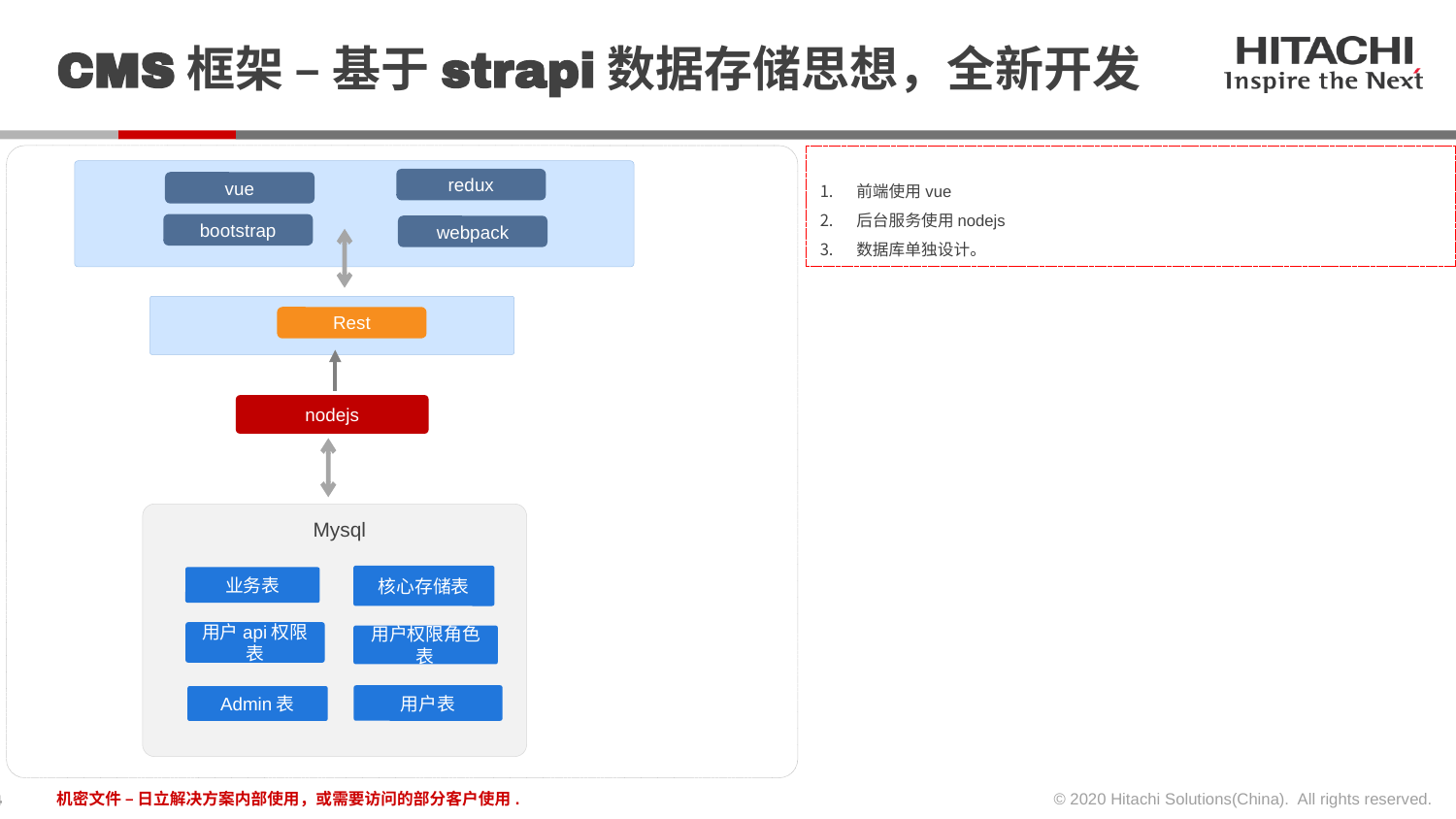

# CMS框架 – 基于strapi数据存储思想，全新开发

前端使用vue
后台服务使用nodejs
数据库单独设计。

redux
vue
bootstrap
webpack

Rest
nodejs

Mysql
核心存储表
业务表
用户权限角色表
用户api权限表
用户表
Admin表